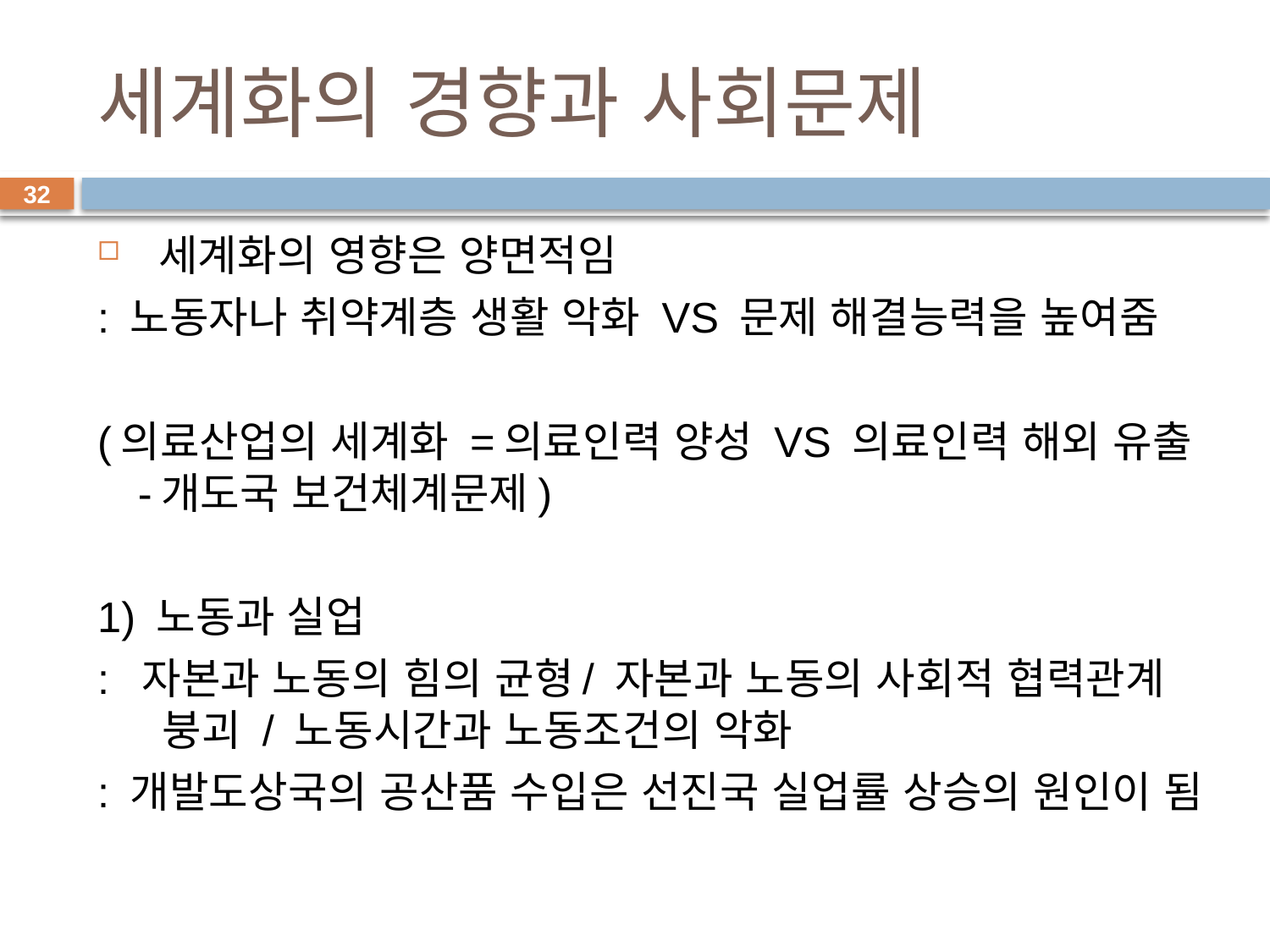

# 세계화의 경향과 사회문제
32
 세계화의 영향은 양면적임
: 노동자나 취약계층 생활 악화 VS 문제 해결능력을 높여줌

(의료산업의 세계화 =의료인력 양성 VS 의료인력 해외 유출-개도국 보건체계문제)

1) 노동과 실업
:  자본과 노동의 힘의 균형/ 자본과 노동의 사회적 협력관계 붕괴 / 노동시간과 노동조건의 악화
: 개발도상국의 공산품 수입은 선진국 실업률 상승의 원인이 됨